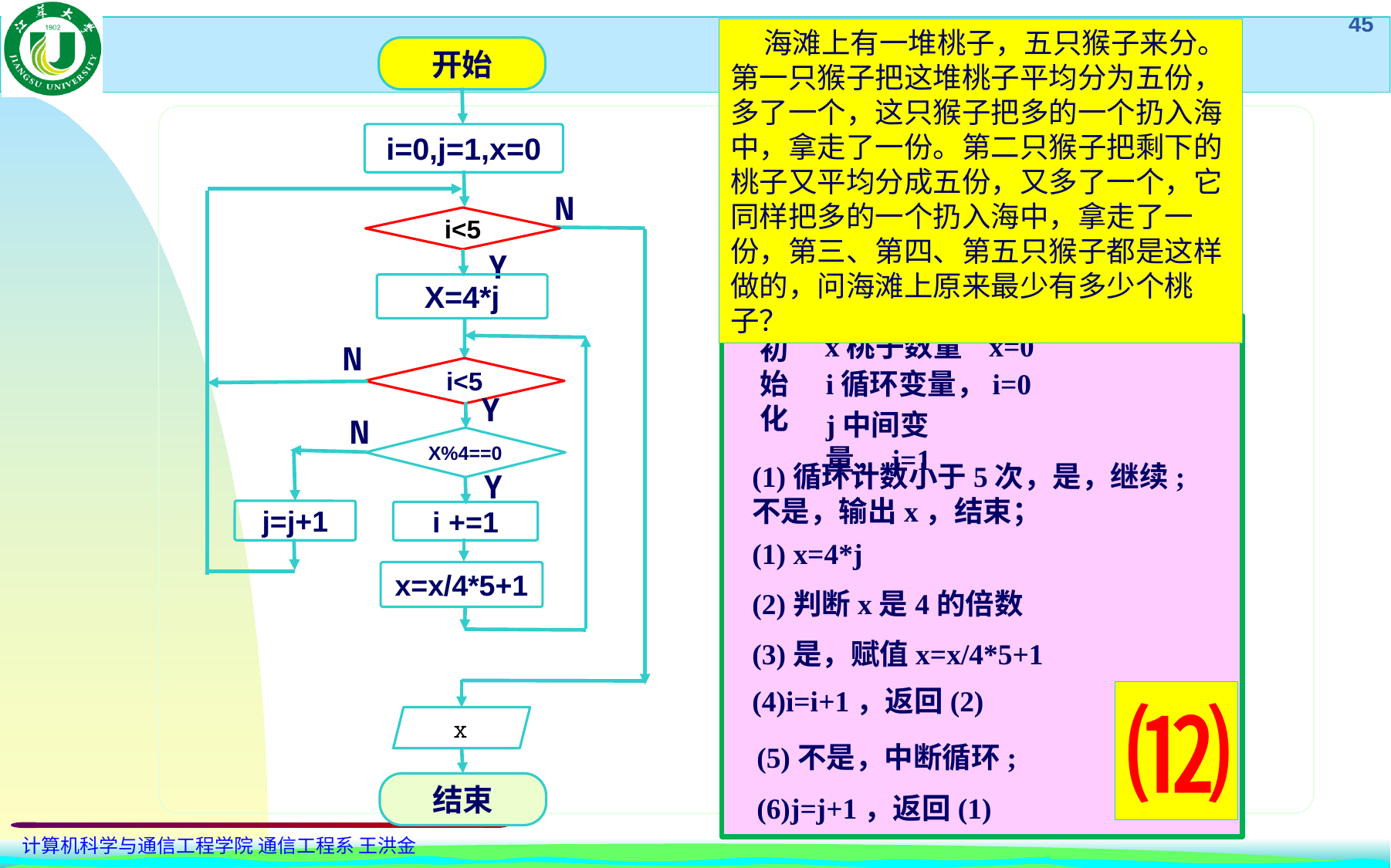

海滩上有一堆桃子，五只猴子来分。第一只猴子把这堆桃子平均分为五份，多了一个，这只猴子把多的一个扔入海中，拿走了一份。第二只猴子把剩下的桃子又平均分成五份，又多了一个，它同样把多的一个扔入海中，拿走了一份，第三、第四、第五只猴子都是这样做的，问海滩上原来最少有多少个桃子？
开始
i=0,j=1,x=0
N
i<5
Y
X=4*j

x桃子数量   x=0
初始化
N
i<5
i循环变量，i=0
Y
j中间变量，j=1
N
X%4==0
(1)循环计数小于5次，是，继续; 不是，输出x，结束；
Y
j=j+1
i +=1
(1) x=4*j
x=x/4*5+1
(2)判断x是4的倍数
(3)是，赋值x=x/4*5+1
(4)i=i+1，返回(2)
⑿
x
(5)不是，中断循环;
结束
(6)j=j+1，返回(1)